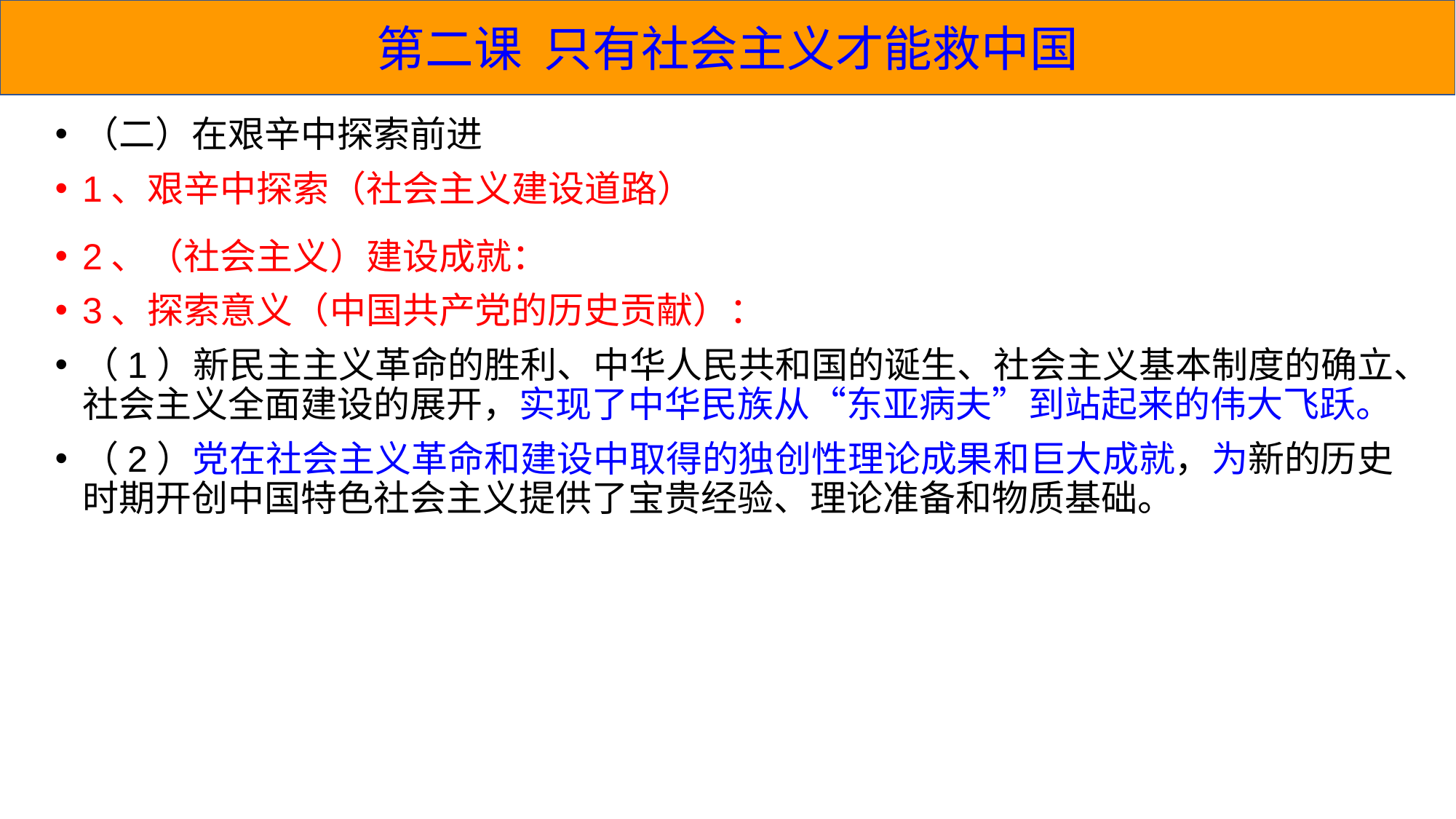

第二课  只有社会主义才能救中国
（二）在艰辛中探索前进
1、艰辛中探索（社会主义建设道路）
2、（社会主义）建设成就：
3、探索意义（中国共产党的历史贡献）：
（1）新民主主义革命的胜利、中华人民共和国的诞生、社会主义基本制度的确立、社会主义全面建设的展开，实现了中华民族从“东亚病夫”到站起来的伟大飞跃。
（2）党在社会主义革命和建设中取得的独创性理论成果和巨大成就，为新的历史时期开创中国特色社会主义提供了宝贵经验、理论准备和物质基础。